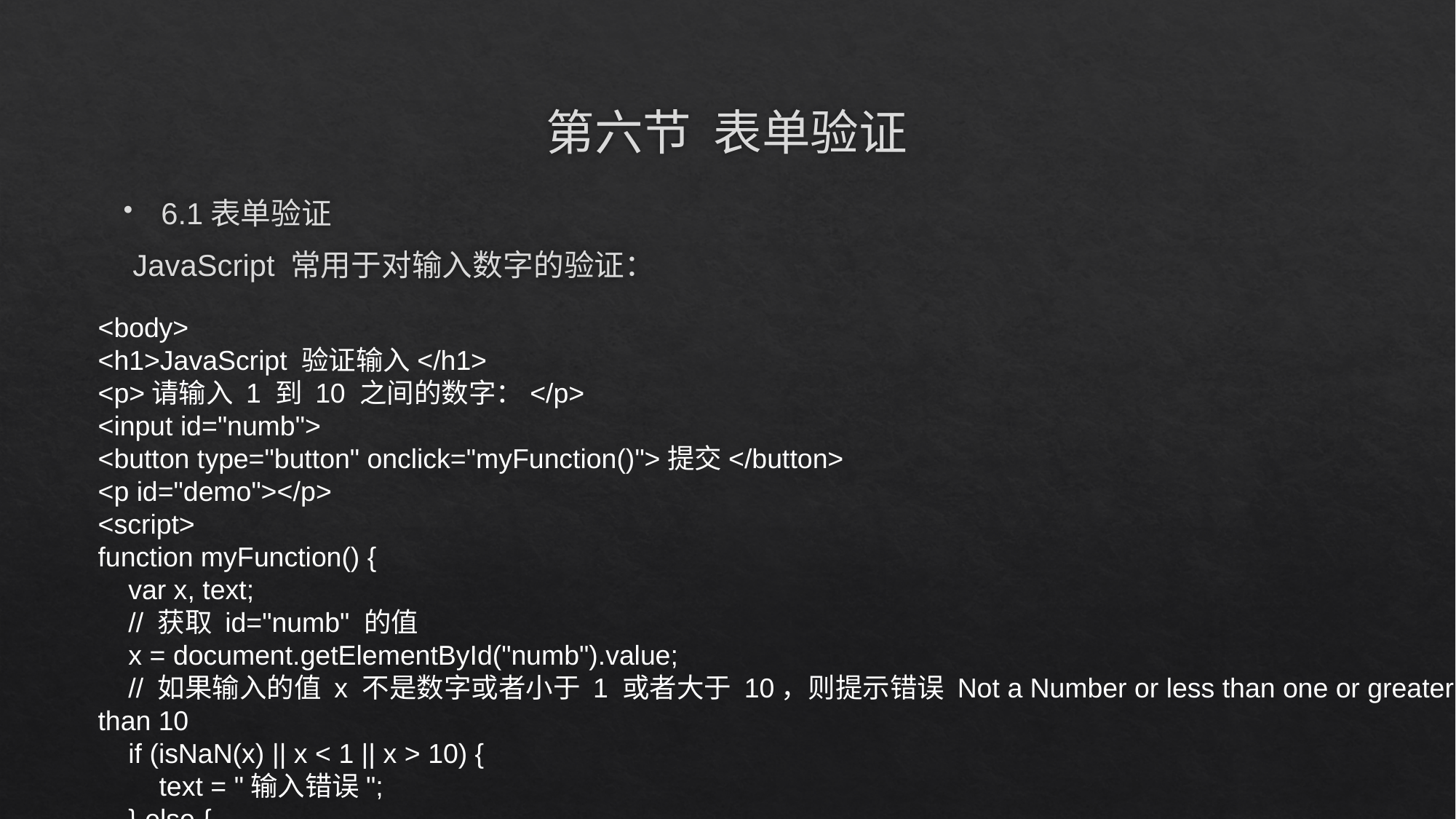

# 第六节  表单验证
6.1表单验证
 JavaScript 常用于对输入数字的验证：
<body>
<h1>JavaScript 验证输入</h1>
<p>请输入 1 到 10 之间的数字：</p>
<input id="numb">
<button type="button" onclick="myFunction()">提交</button>
<p id="demo"></p>
<script>
function myFunction() {
    var x, text;
    // 获取 id="numb" 的值
    x = document.getElementById("numb").value;
    // 如果输入的值 x 不是数字或者小于 1 或者大于 10，则提示错误 Not a Number or less than one or greater than 10
    if (isNaN(x) || x < 1 || x > 10) {
        text = "输入错误";
    } else {
        text = "输入正确";
    }
    document.getElementById("demo").innerHTML = text;
}
</script>

</body>